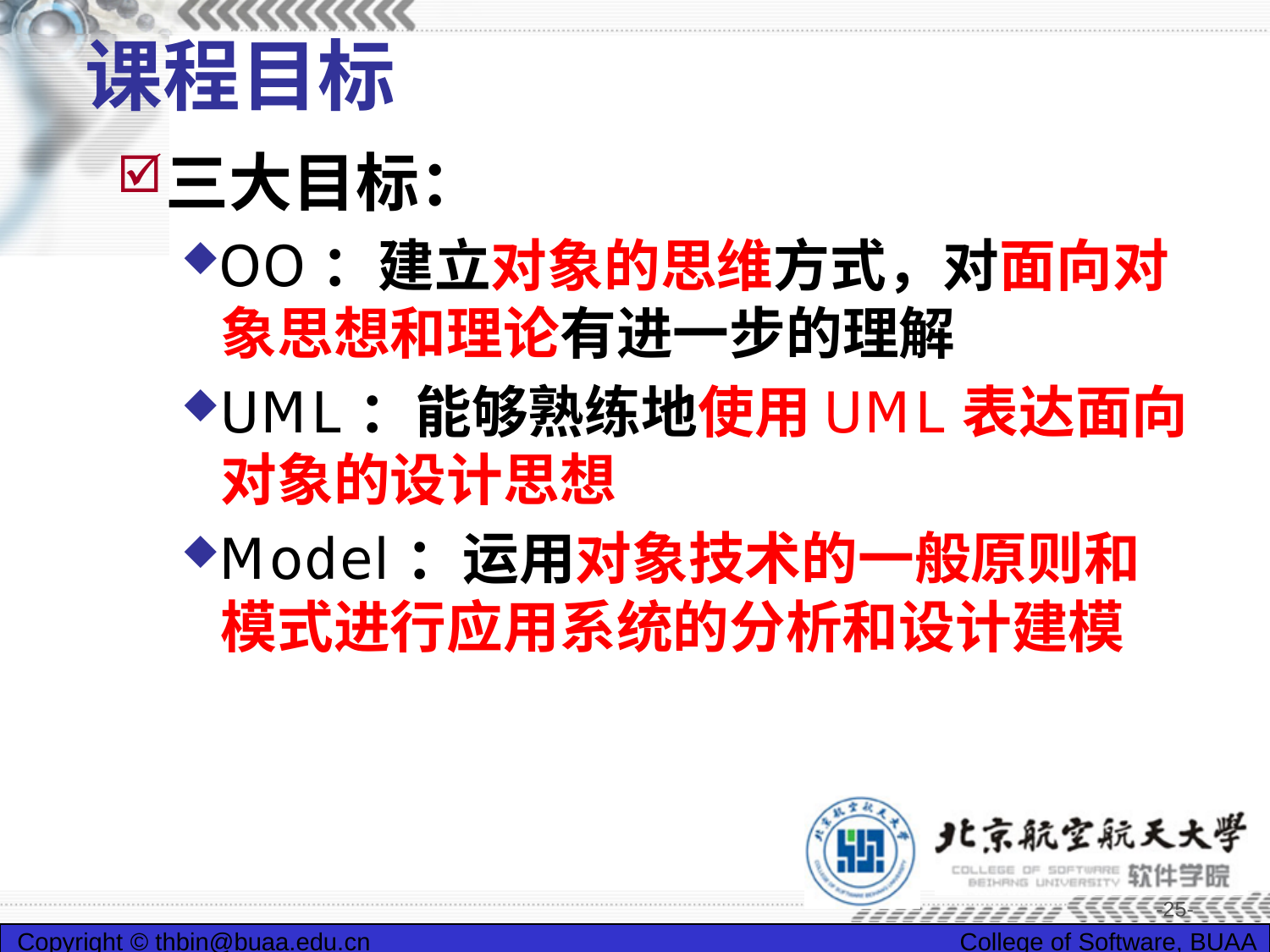

# 课程目标
三大目标：
OO：建立对象的思维方式，对面向对象思想和理论有进一步的理解
UML：能够熟练地使用UML表达面向对象的设计思想
Model：运用对象技术的一般原则和模式进行应用系统的分析和设计建模

-25-